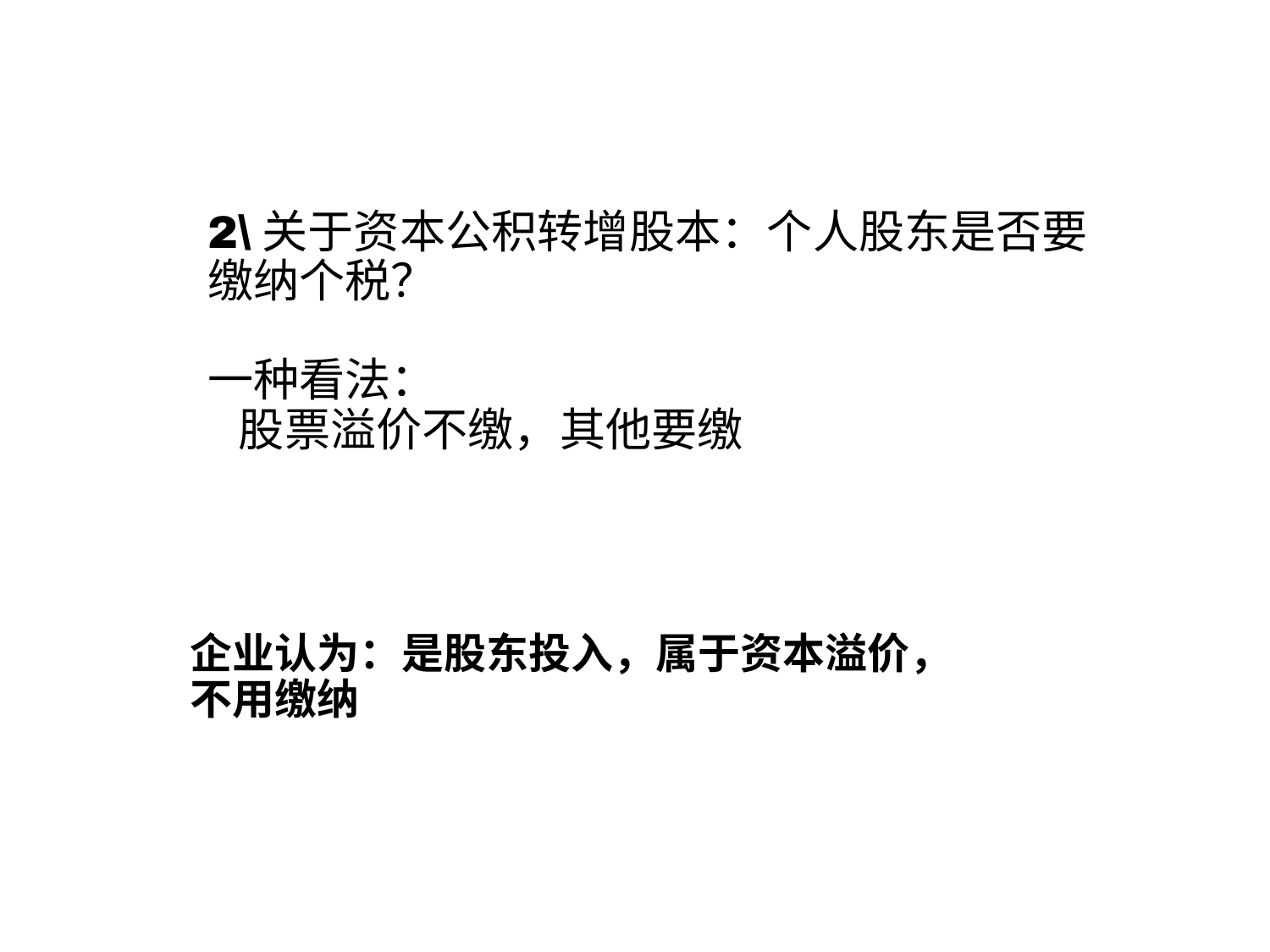

# 2\关于资本公积转增股本：个人股东是否要缴纳个税？ 一种看法： 股票溢价不缴，其他要缴
企业认为：是股东投入，属于资本溢价，不用缴纳